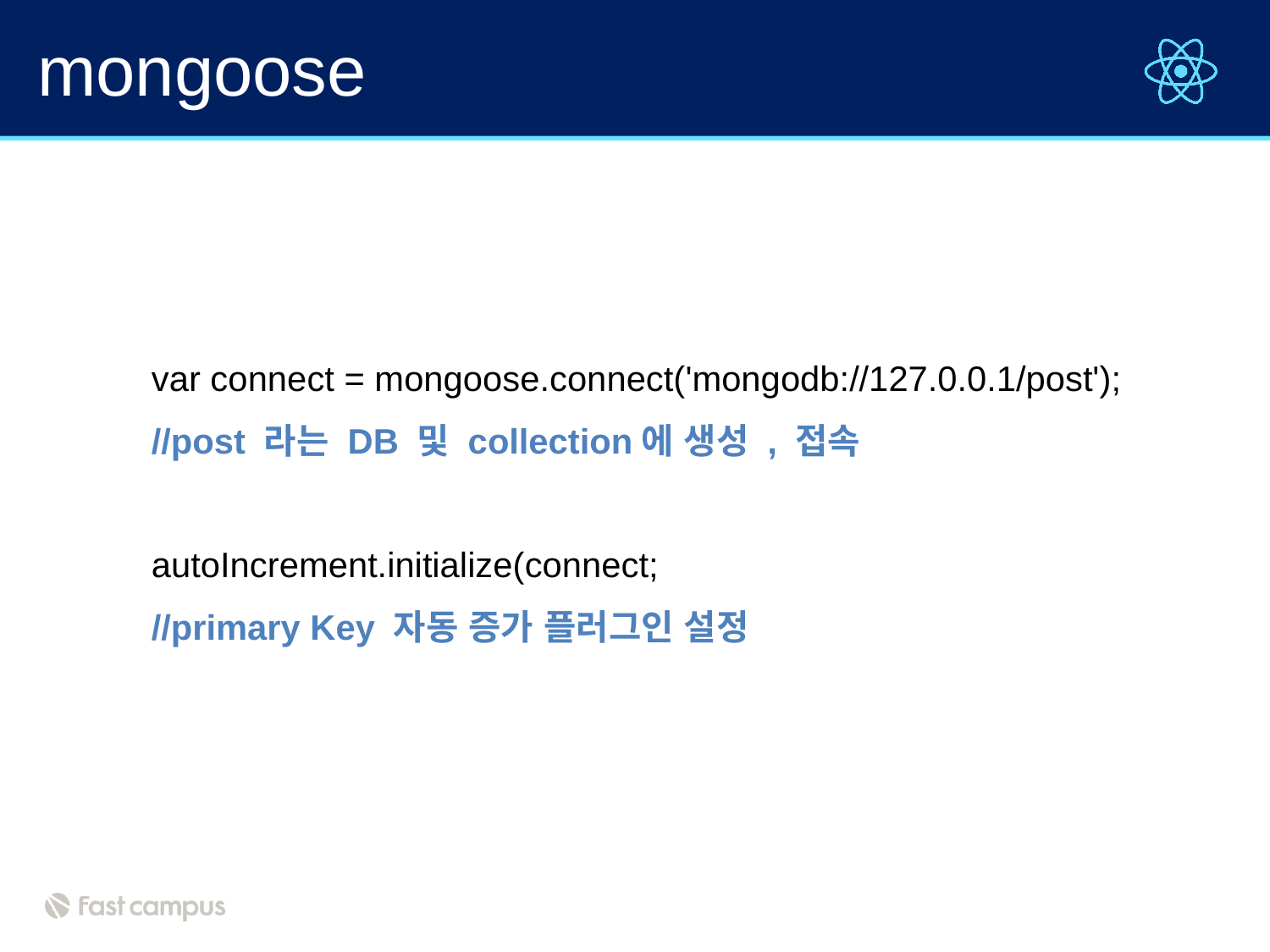

# mongoose
var connect = mongoose.connect('mongodb://127.0.0.1/post');
//post 라는 DB 및 collection에 생성 , 접속

autoIncrement.initialize(connect;
//primary Key 자동 증가 플러그인 설정